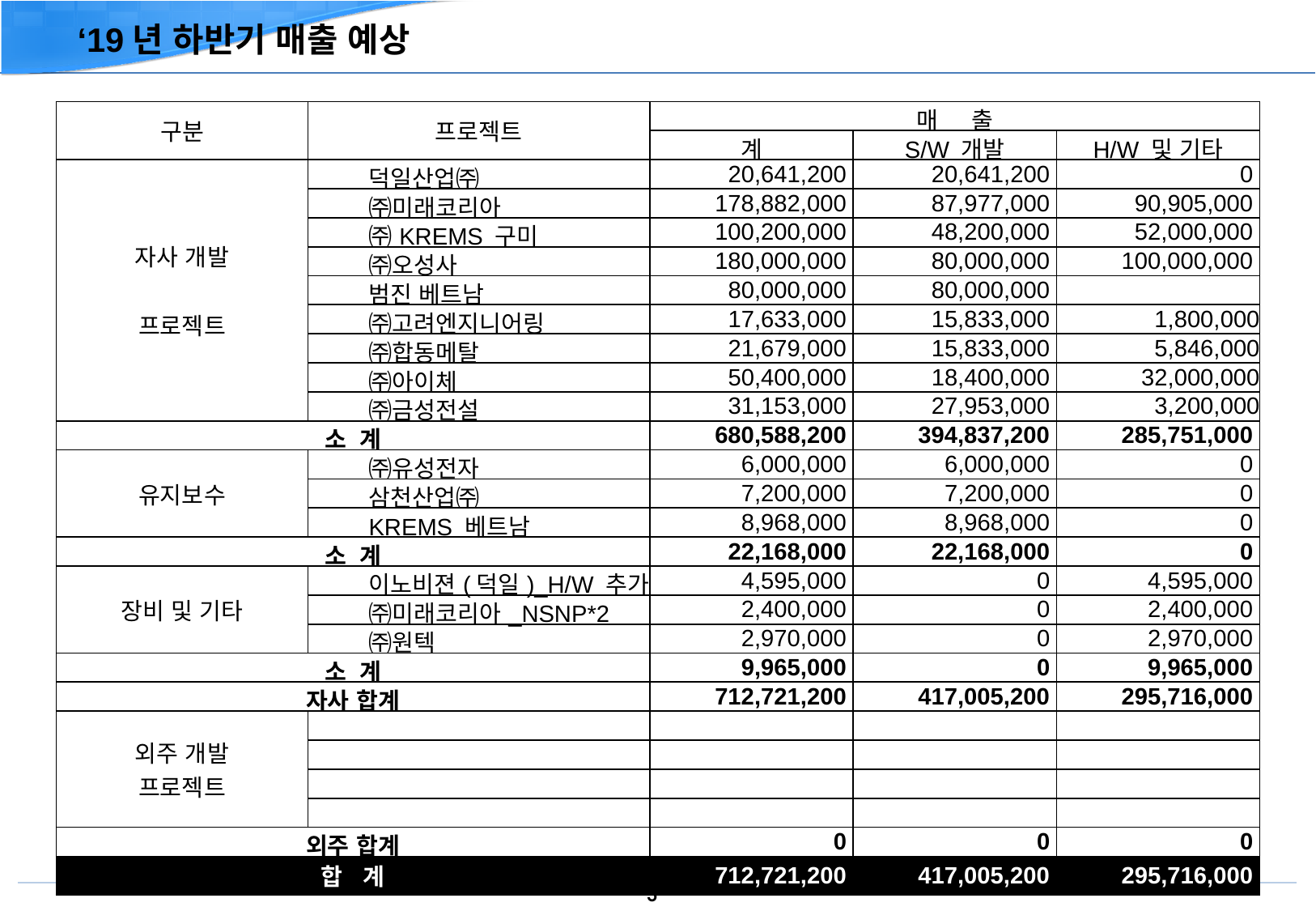

‘19년 하반기 매출 예상
| 구분 | 프로젝트 | 매 출 |  |  |
| --- | --- | --- | --- | --- |
|  |  | 계 | S/W 개발 | H/W 및 기타 |
| 자사 개발 프로젝트 | 덕일산업㈜ | 20,641,200 | 20,641,200 | 0 |
|  | ㈜미래코리아 | 178,882,000 | 87,977,000 | 90,905,000 |
|  | ㈜KREMS 구미 | 100,200,000 | 48,200,000 | 52,000,000 |
|  | ㈜오성사 | 180,000,000 | 80,000,000 | 100,000,000 |
|  | 범진 베트남 | 80,000,000 | 80,000,000 |  |
|  | ㈜고려엔지니어링 | 17,633,000 | 15,833,000 | 1,800,000 |
|  | ㈜합동메탈 | 21,679,000 | 15,833,000 | 5,846,000 |
|  | ㈜아이체 | 50,400,000 | 18,400,000 | 32,000,000 |
|  | ㈜금성전설 | 31,153,000 | 27,953,000 | 3,200,000 |
| 소 계 |  | 680,588,200 | 394,837,200 | 285,751,000 |
| 유지보수 | ㈜유성전자 | 6,000,000 | 6,000,000 | 0 |
|  | 삼천산업㈜ | 7,200,000 | 7,200,000 | 0 |
|  | KREMS 베트남 | 8,968,000 | 8,968,000 | 0 |
| 소 계 |  | 22,168,000 | 22,168,000 | 0 |
| 장비 및 기타 | 이노비젼(덕일)\_H/W 추가 | 4,595,000 | 0 | 4,595,000 |
|  | ㈜미래코리아\_NSNP\*2 | 2,400,000 | 0 | 2,400,000 |
|  | ㈜원텍 | 2,970,000 | 0 | 2,970,000 |
| 소 계 |  | 9,965,000 | 0 | 9,965,000 |
| 자사 합계 |  | 712,721,200 | 417,005,200 | 295,716,000 |
| 외주 개발 프로젝트 |  |  |  |  |
|  |  |  |  |  |
|  |  |  |  |  |
|  |  |  |  |  |
| 외주 합계 |  | 0 | 0 | 0 |
| 합 계 |  | 712,721,200 | 417,005,200 | 295,716,000 |